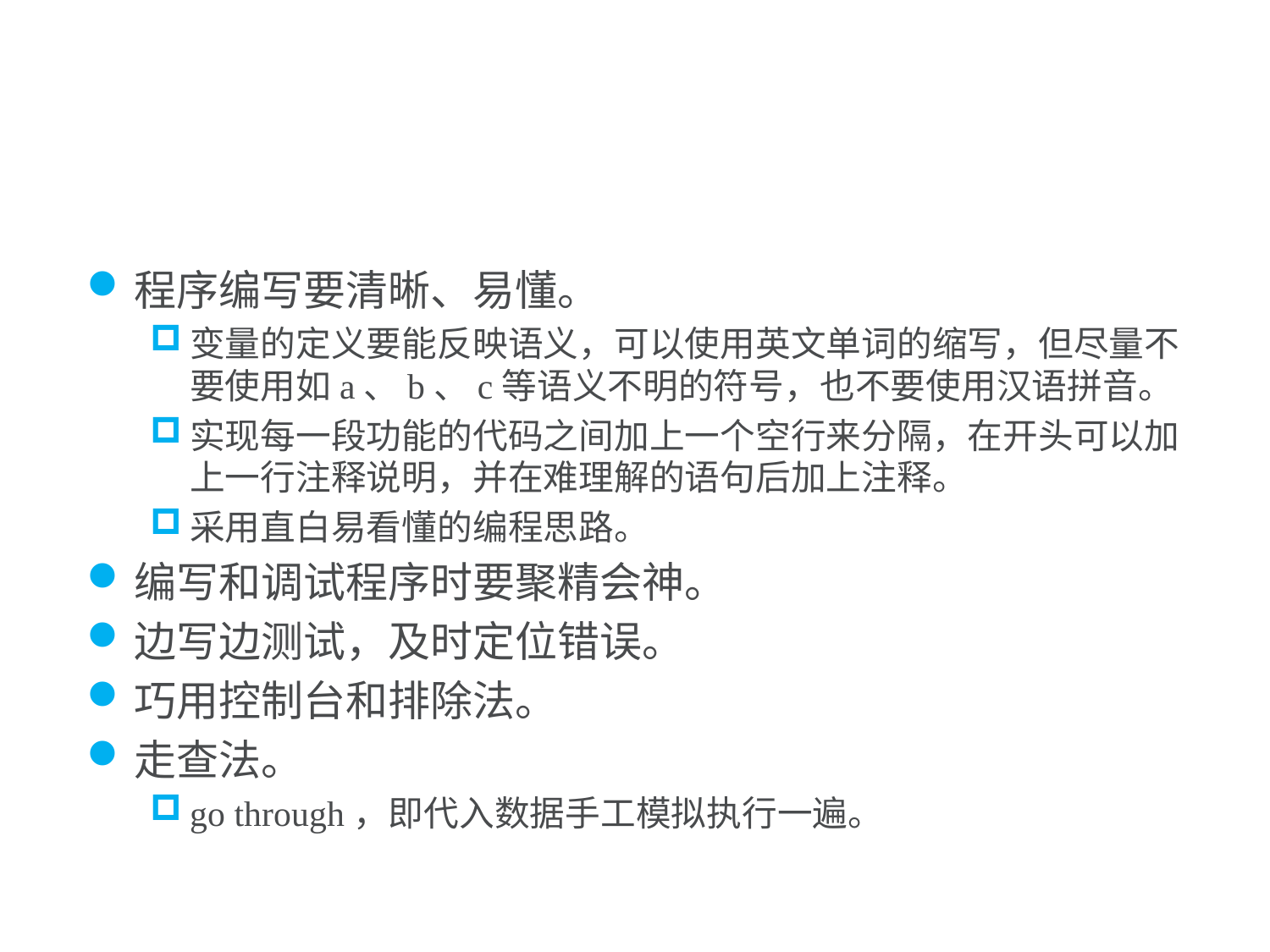

程序调试

程序编写要清晰、易懂。
变量的定义要能反映语义，可以使用英文单词的缩写，但尽量不要使用如a、b、c等语义不明的符号，也不要使用汉语拼音。
实现每一段功能的代码之间加上一个空行来分隔，在开头可以加上一行注释说明，并在难理解的语句后加上注释。
采用直白易看懂的编程思路。
编写和调试程序时要聚精会神。
边写边测试，及时定位错误。
巧用控制台和排除法。
走查法。
go through，即代入数据手工模拟执行一遍。